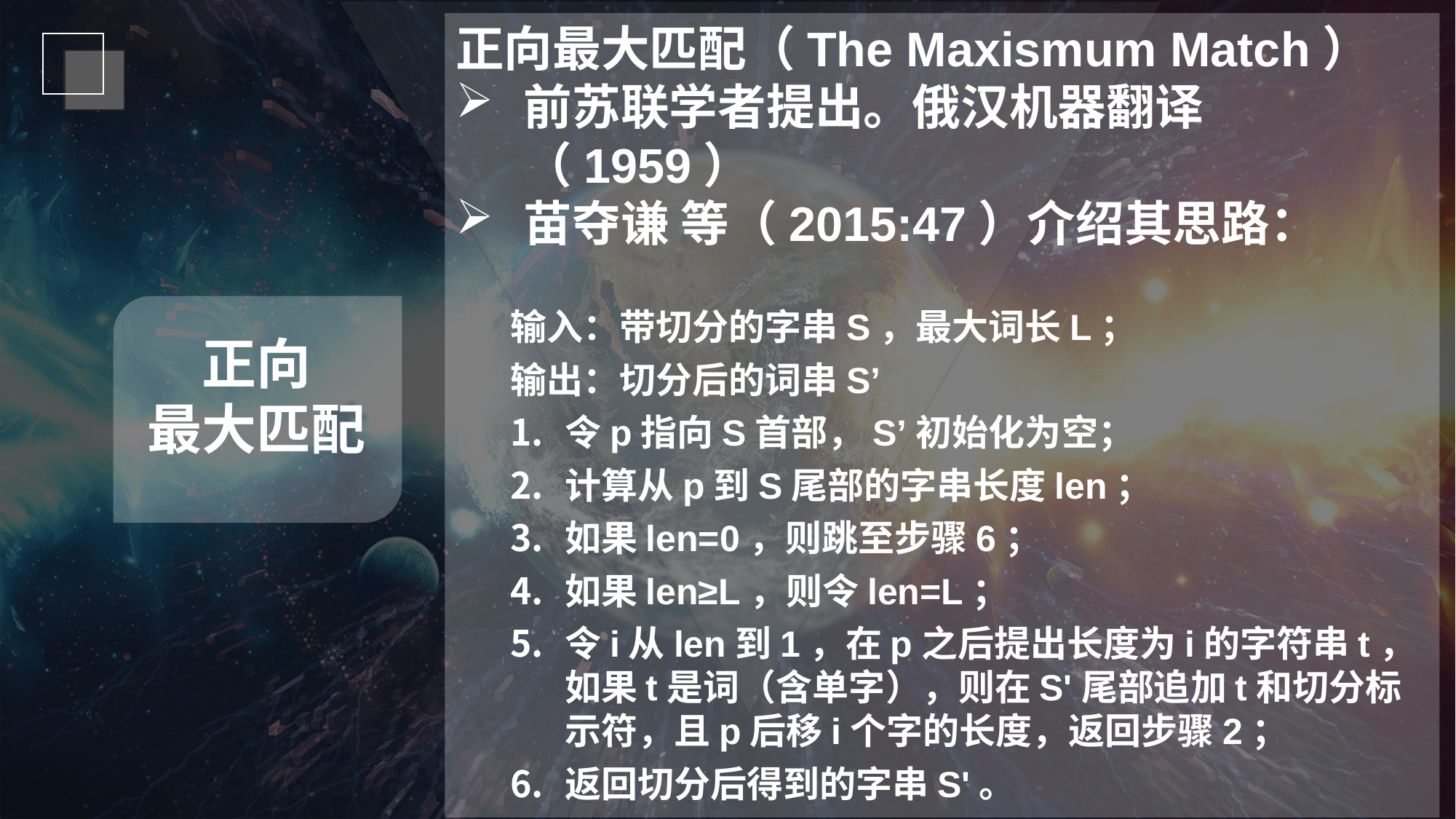

正向最大匹配（The Maxismum Match）
前苏联学者提出。俄汉机器翻译（1959）
苗夺谦 等（2015:47）介绍其思路：

输入：带切分的字串S，最大词长L；
输出：切分后的词串S’
令p指向S首部，S’初始化为空；
计算从p到S尾部的字串长度len；
如果len=0，则跳至步骤6；
如果len≥L，则令len=L；
令i从len到1，在p之后提出长度为i的字符串t，如果t是词（含单字），则在S'尾部追加t和切分标示符，且p后移i个字的长度，返回步骤2；
返回切分后得到的字串S'。
举例：五星红旗迎风飘扬

正向
最大匹配